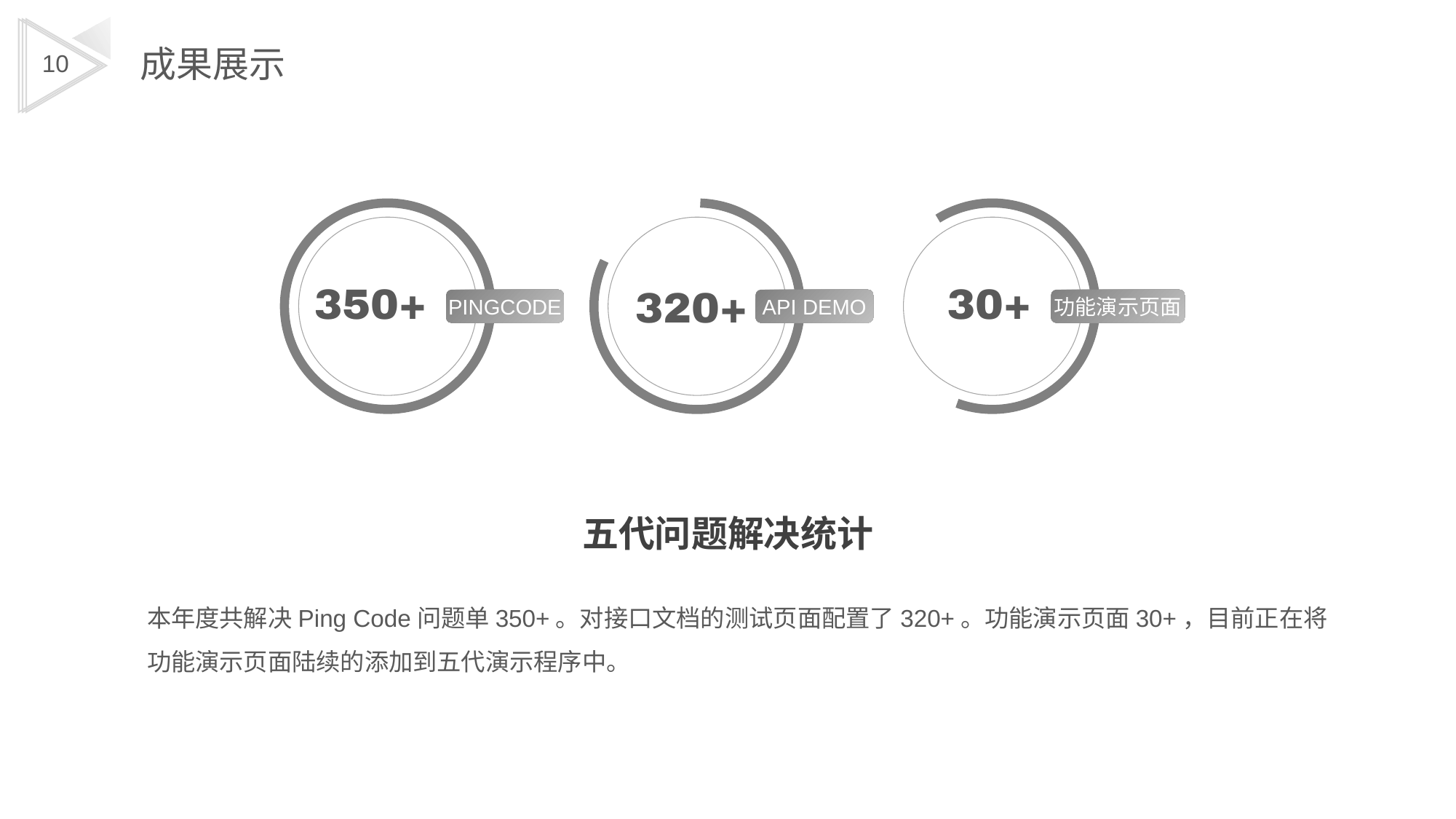

成果展示

350+
30+
320+
PINGCODE
API DEMO
功能演示页面
五代问题解决统计
本年度共解决Ping Code问题单350+。对接口文档的测试页面配置了320+。功能演示页面30+，目前正在将功能演示页面陆续的添加到五代演示程序中。